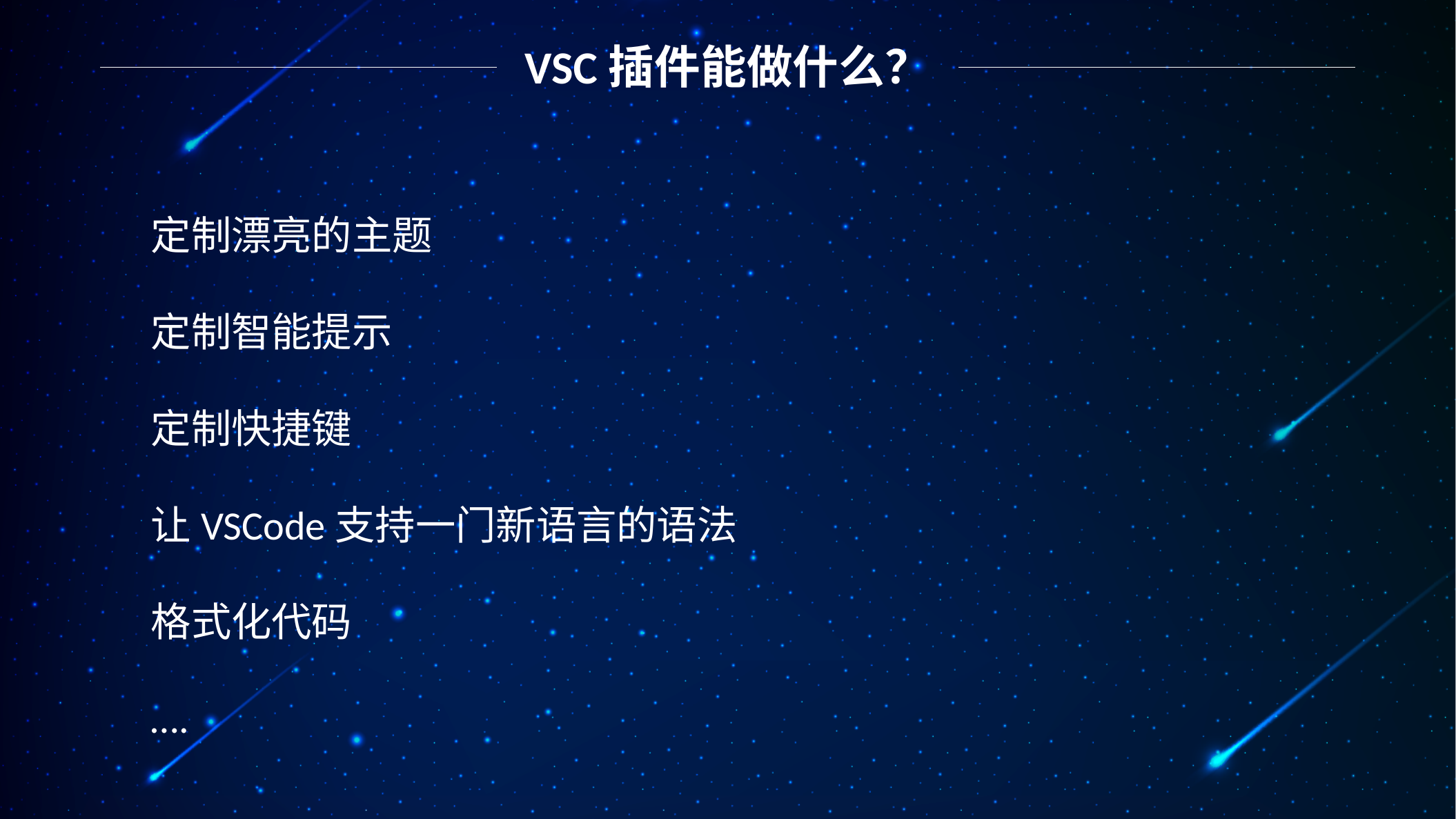

VSC插件能做什么？
定制漂亮的主题
定制智能提示
定制快捷键
让VSCode支持一门新语言的语法
格式化代码
….